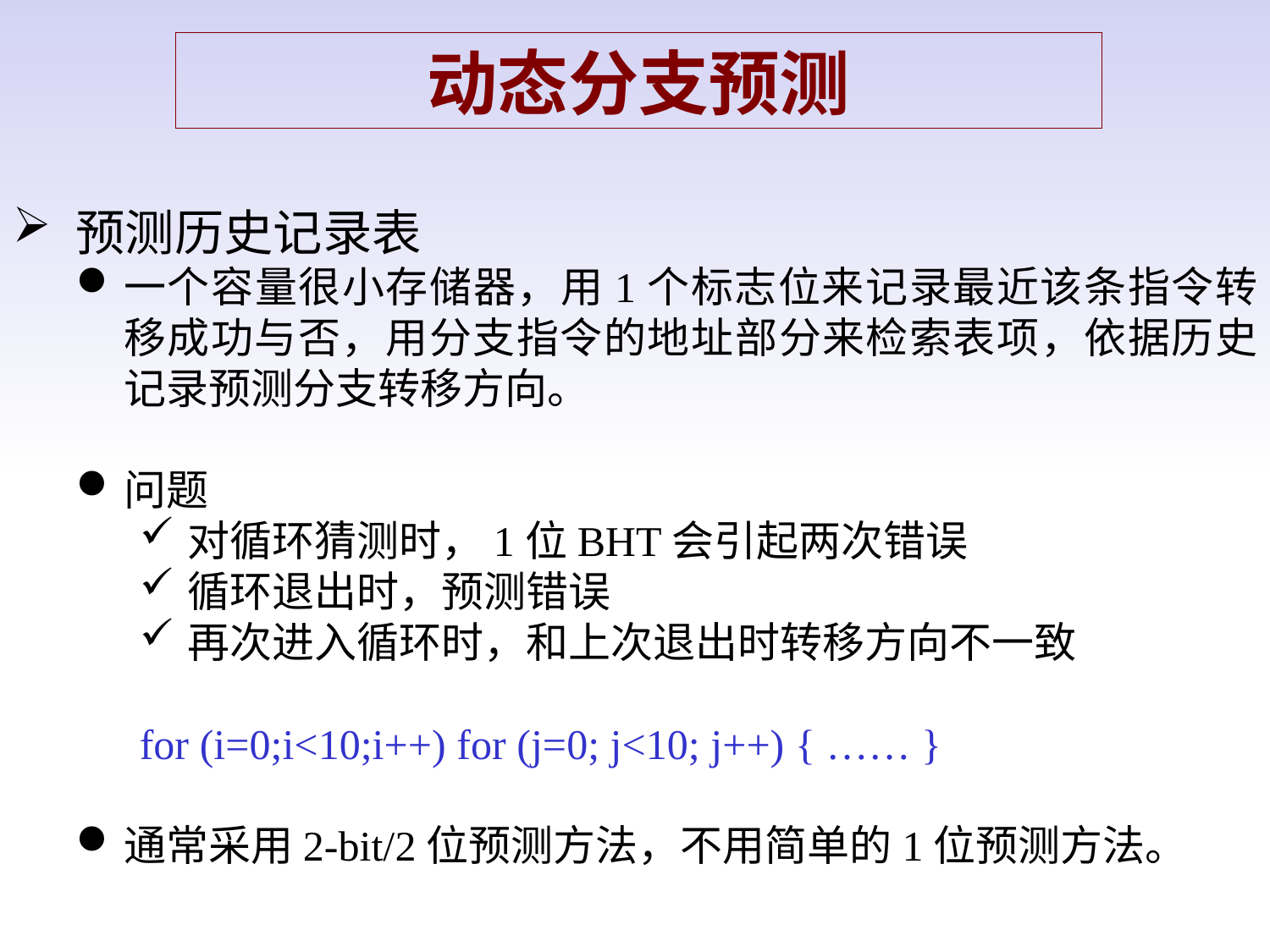

动态分支预测
预测历史记录表
一个容量很小存储器，用1个标志位来记录最近该条指令转移成功与否，用分支指令的地址部分来检索表项，依据历史记录预测分支转移方向。

问题
对循环猜测时，1位BHT会引起两次错误
循环退出时，预测错误
再次进入循环时，和上次退出时转移方向不一致

            for (i=0;i<10;i++) for (j=0; j<10; j++) { …… }

通常采用2-bit/2位预测方法，不用简单的1位预测方法。